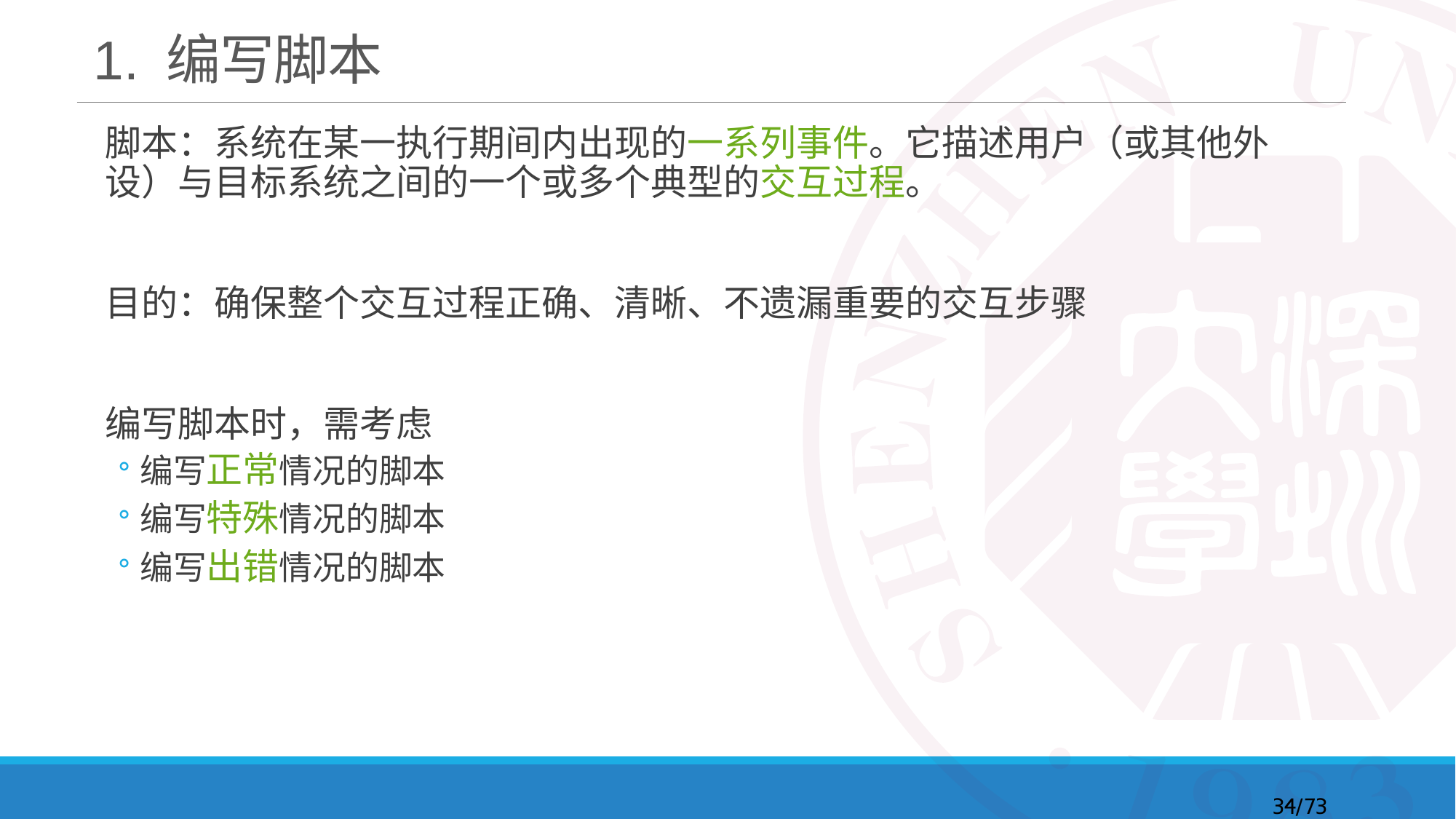

# 1. 编写脚本
脚本：系统在某一执行期间内出现的一系列事件。它描述用户（或其他外设）与目标系统之间的一个或多个典型的交互过程。

目的：确保整个交互过程正确、清晰、不遗漏重要的交互步骤

编写脚本时，需考虑
编写正常情况的脚本
编写特殊情况的脚本
编写出错情况的脚本

34/73